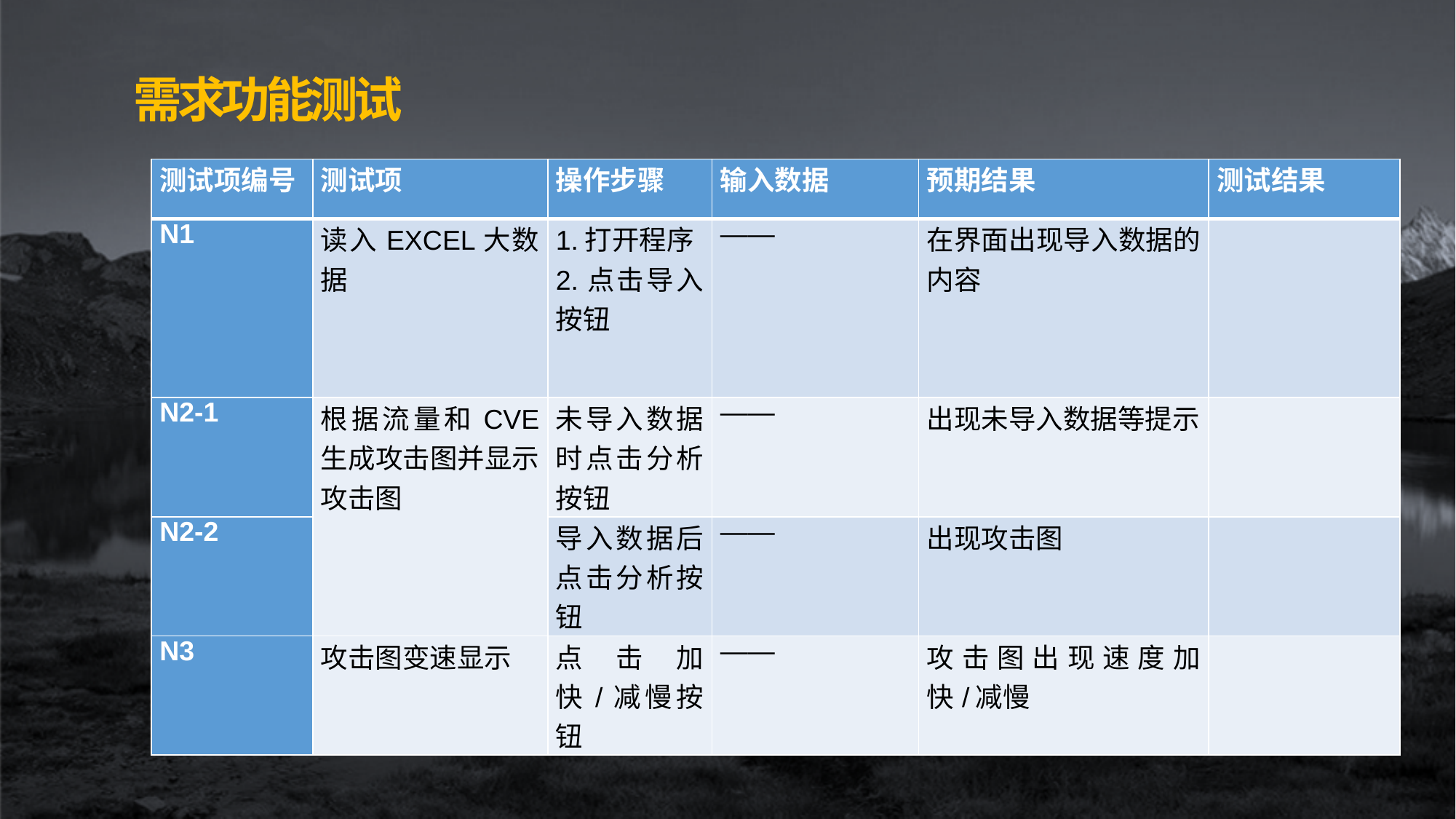

需求功能测试
| 测试项编号 | 测试项 | 操作步骤 | 输入数据 | 预期结果 | 测试结果 |
| --- | --- | --- | --- | --- | --- |
| N1 | 读入EXCEL大数据 | 1.打开程序 2.点击导入按钮 | —— | 在界面出现导入数据的内容 |  |
| N2-1 | 根据流量和CVE 生成攻击图并显示攻击图 | 未导入数据时点击分析按钮 | —— | 出现未导入数据等提示 |  |
| N2-2 |  | 导入数据后点击分析按钮 | —— | 出现攻击图 |  |
| N3 | 攻击图变速显示 | 点击加快/减慢按钮 | —— | 攻击图出现速度加快/减慢 |  |